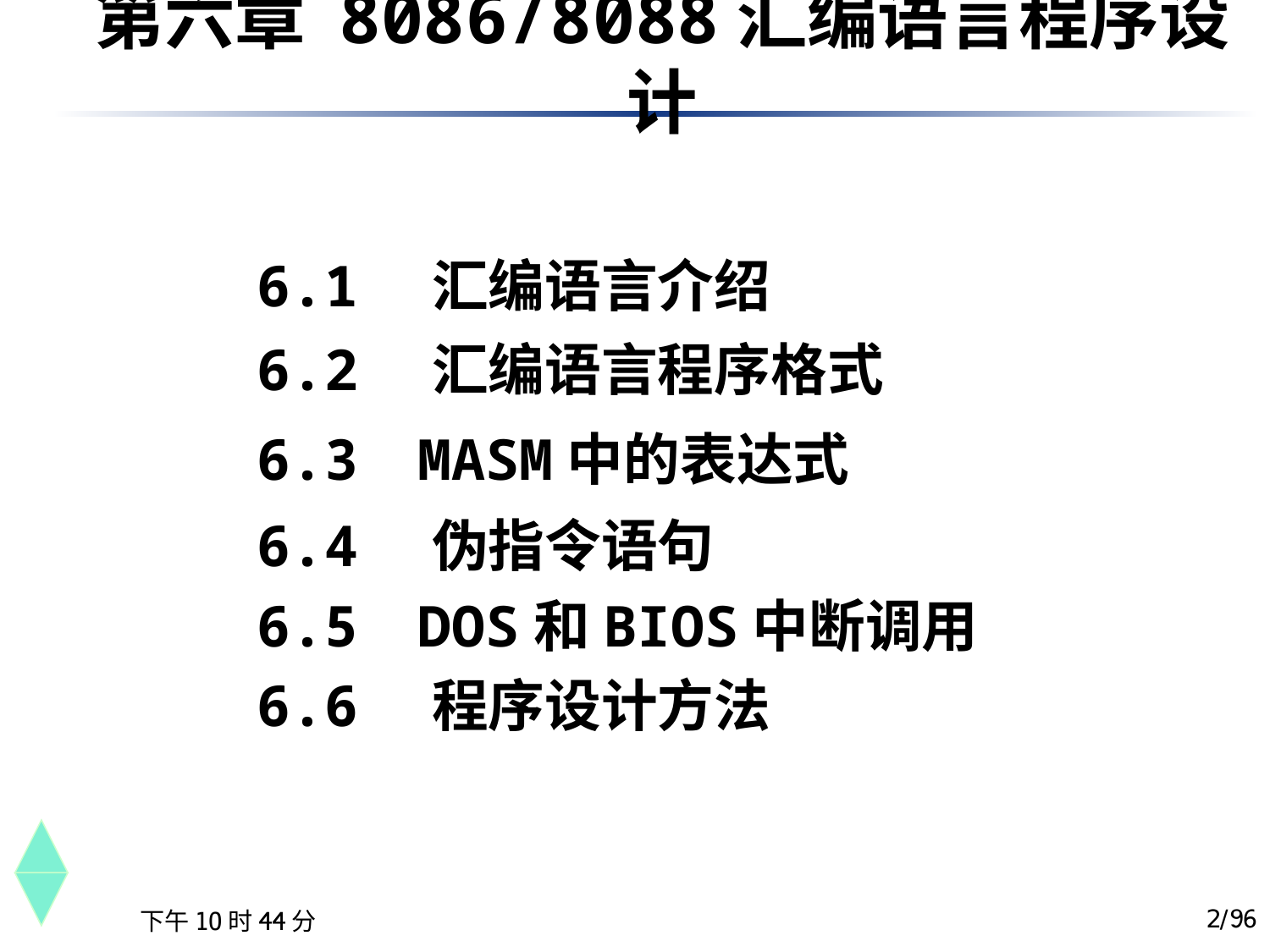

第六章 8086/8088汇编语言程序设计
6.1	 汇编语言介绍
6.2	 汇编语言程序格式
6.3	 MASM中的表达式
6.4	 伪指令语句
6.5	 DOS和BIOS中断调用
6.6	 程序设计方法
2/96
下午10时44分